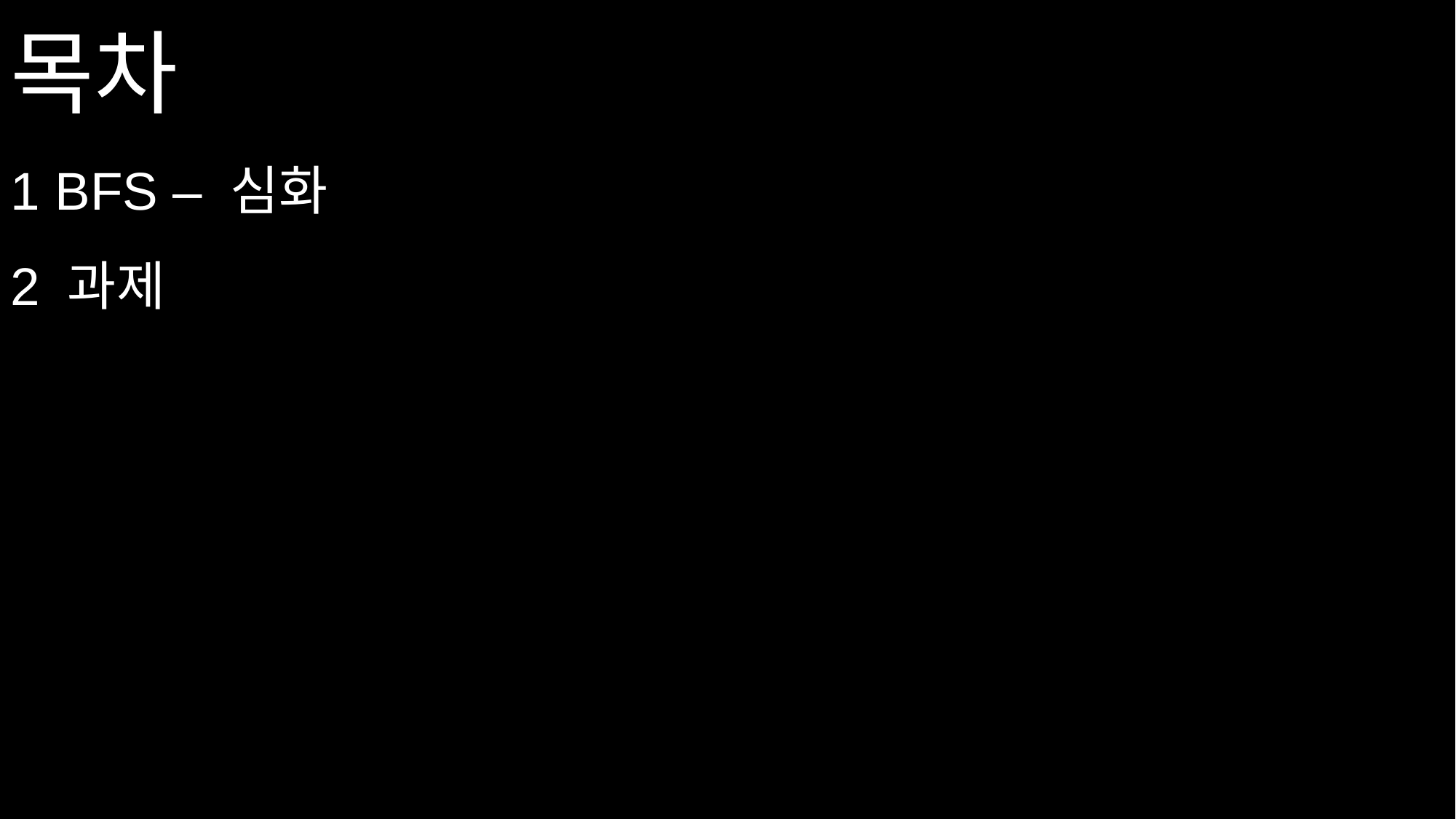

목차
1 BFS – 심화
2 과제